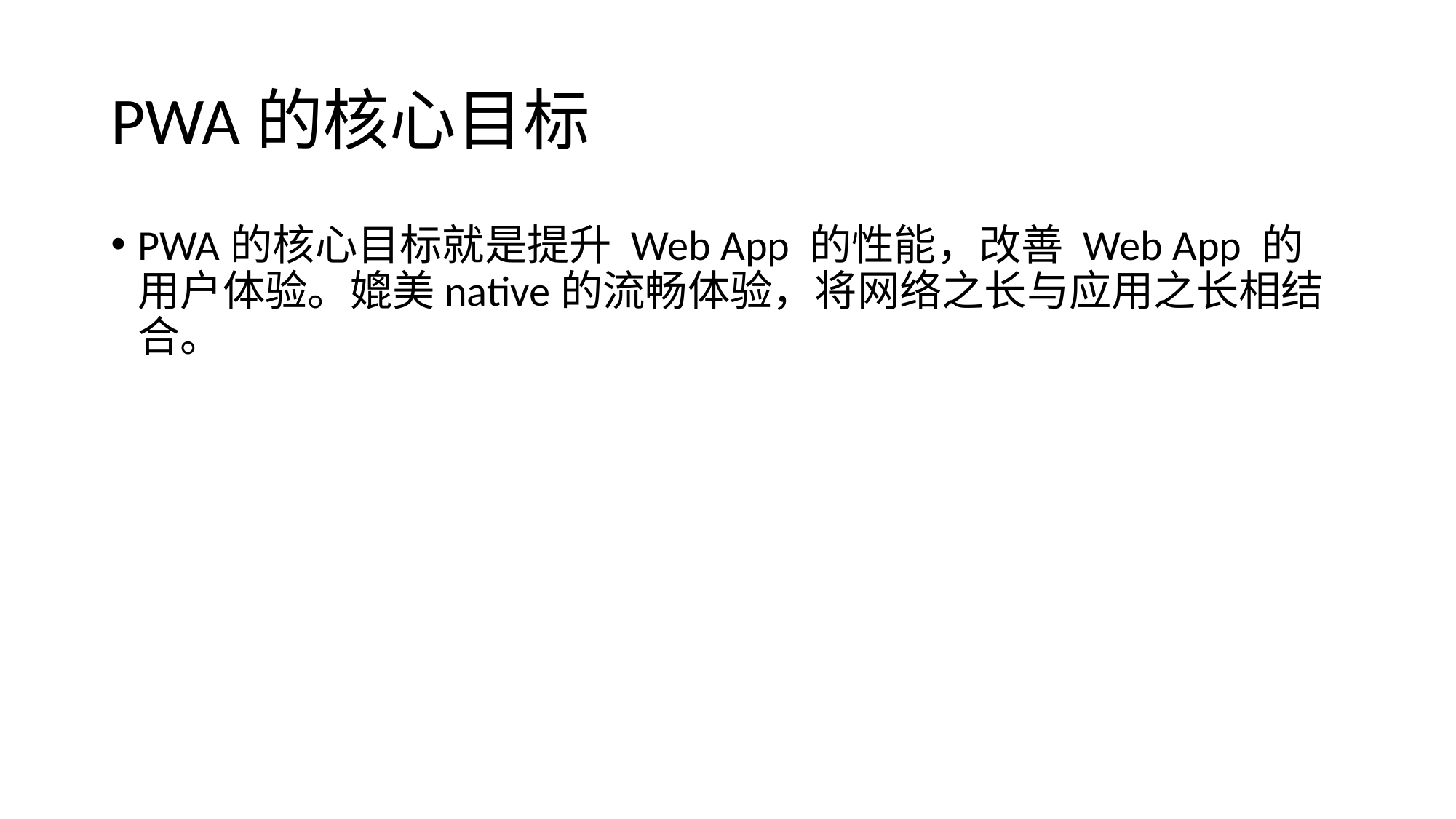

# PWA的核心目标
PWA的核心目标就是提升 Web App 的性能，改善 Web App 的用户体验。媲美native的流畅体验，将网络之长与应用之长相结合。